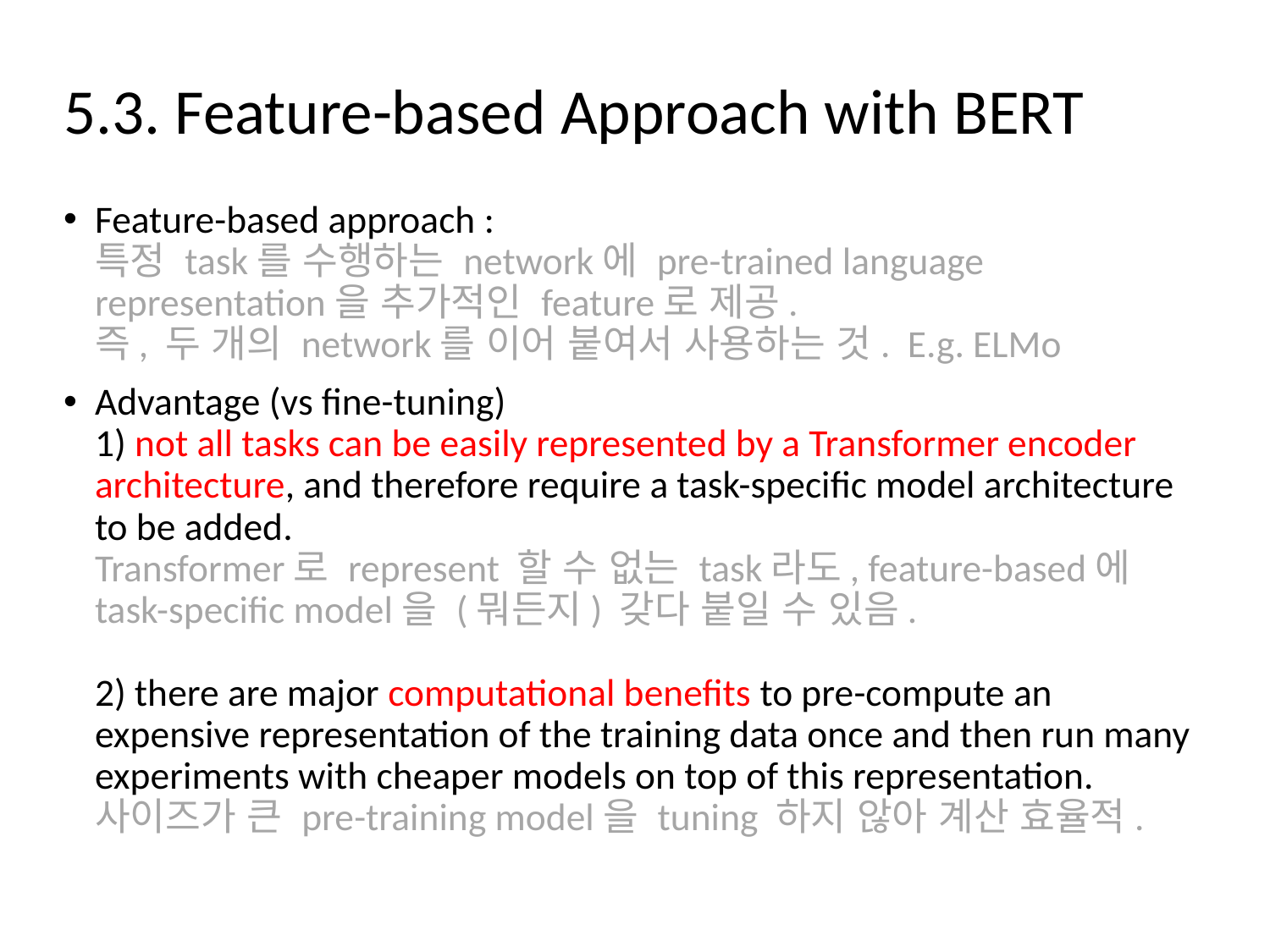

# 5.3. Feature-based Approach with BERT
Feature-based approach :
특정 task를 수행하는 network에 pre-trained language representation을 추가적인 feature로 제공.
즉, 두 개의 network를 이어 붙여서 사용하는 것.  E.g. ELMo
Advantage (vs fine-tuning)
1) not all tasks can be easily represented by a Transformer encoder architecture, and therefore require a task-specific model architecture to be added.
Transformer로 represent 할 수 없는 task라도, feature-based에 task-specific model을 (뭐든지) 갖다 붙일 수 있음.
2) there are major computational benefits to pre-compute an expensive representation of the training data once and then run many experiments with cheaper models on top of this representation.
사이즈가 큰 pre-training model을 tuning 하지 않아 계산 효율적.